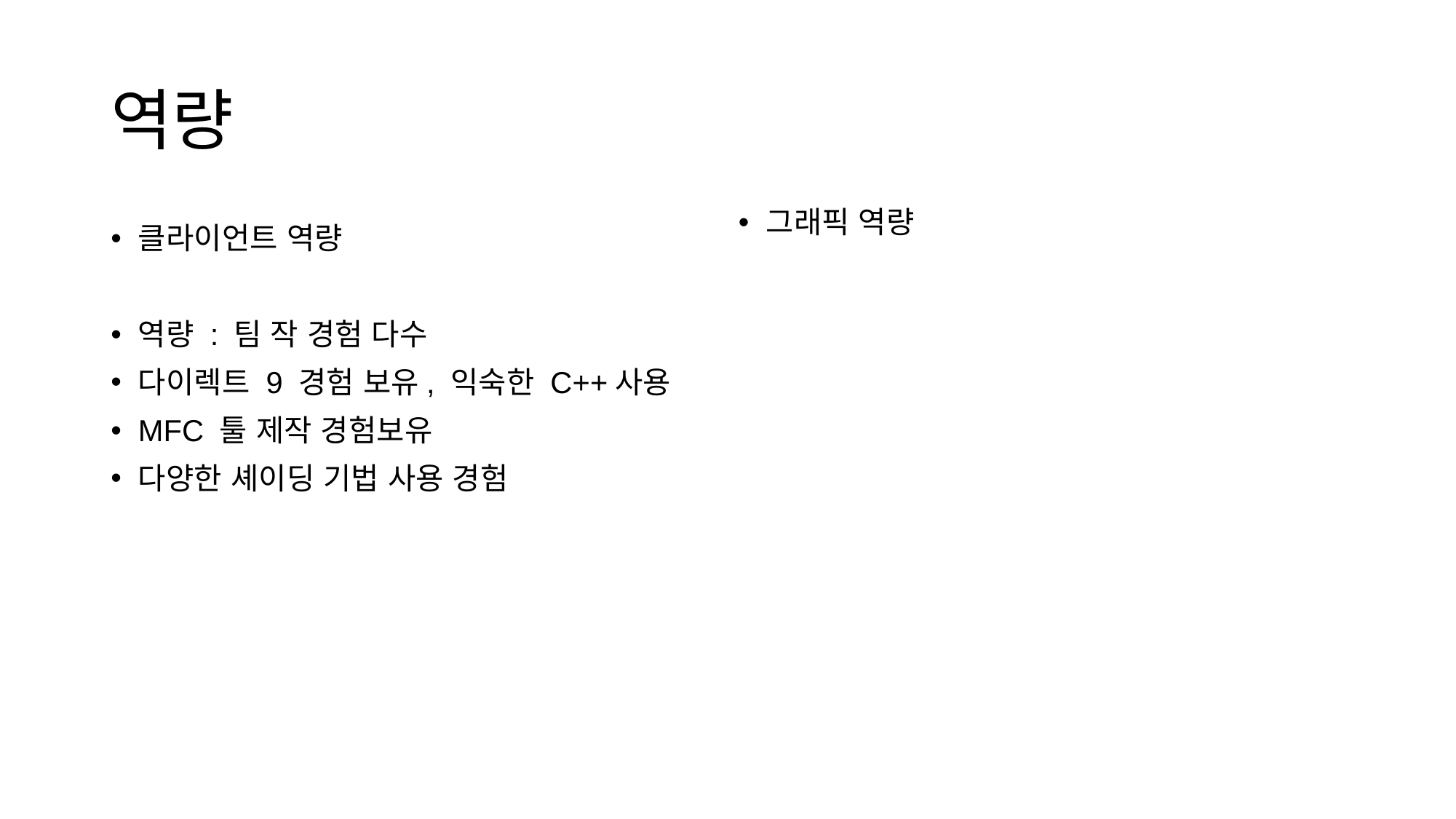

# 역량
그래픽 역량

클라이언트 역량

역량 : 팀 작 경험 다수
다이렉트 9 경험 보유, 익숙한 C++사용
MFC 툴 제작 경험보유
다양한 셰이딩 기법 사용 경험